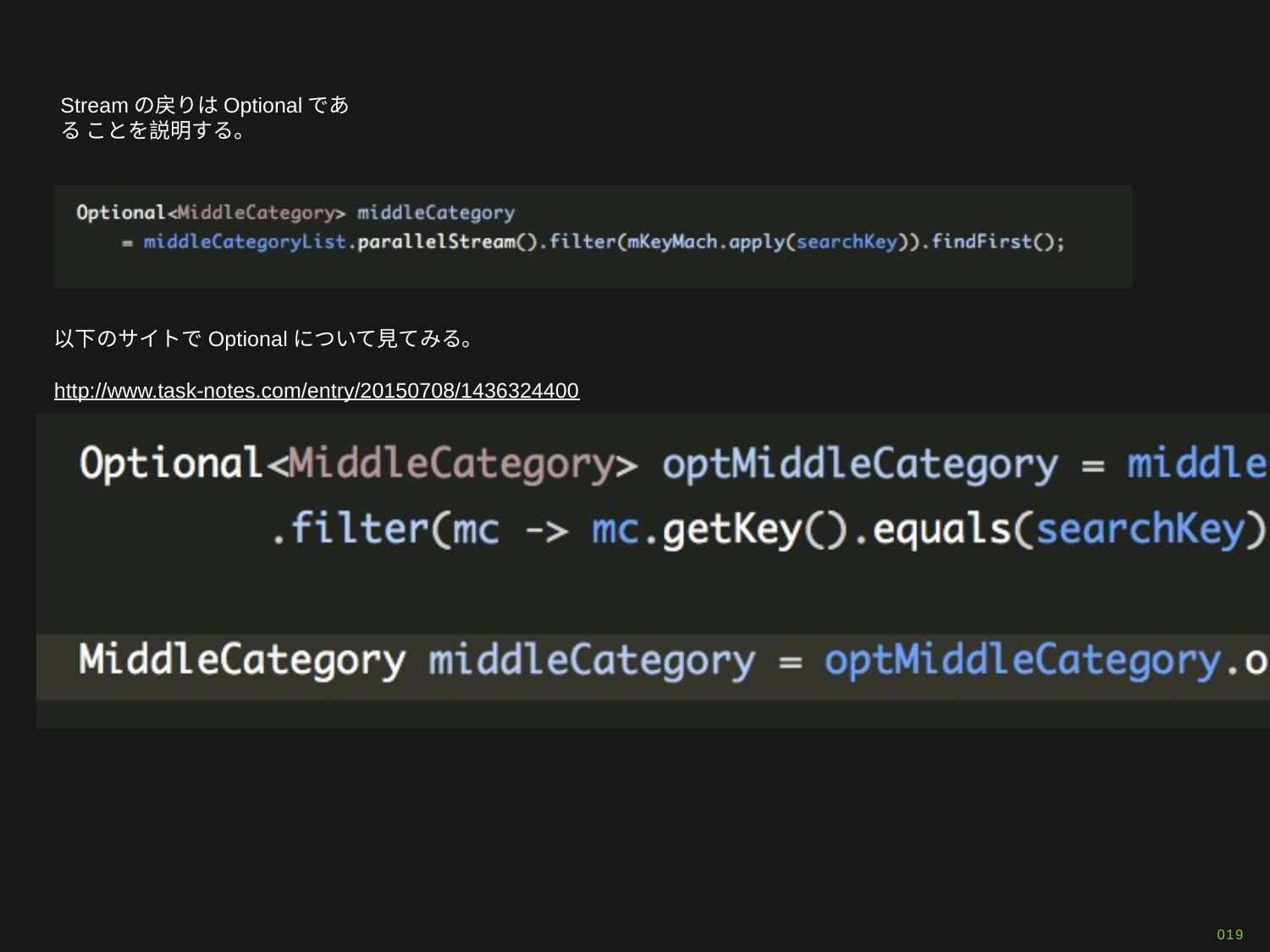

Streamの戻りはOptionalである ことを説明する。

以下のサイトでOptionalについて見てみる。
http://www.task-notes.com/entry/20150708/1436324400

Enumのサンプルを見せたりする。
OtherObjectStream.java

019